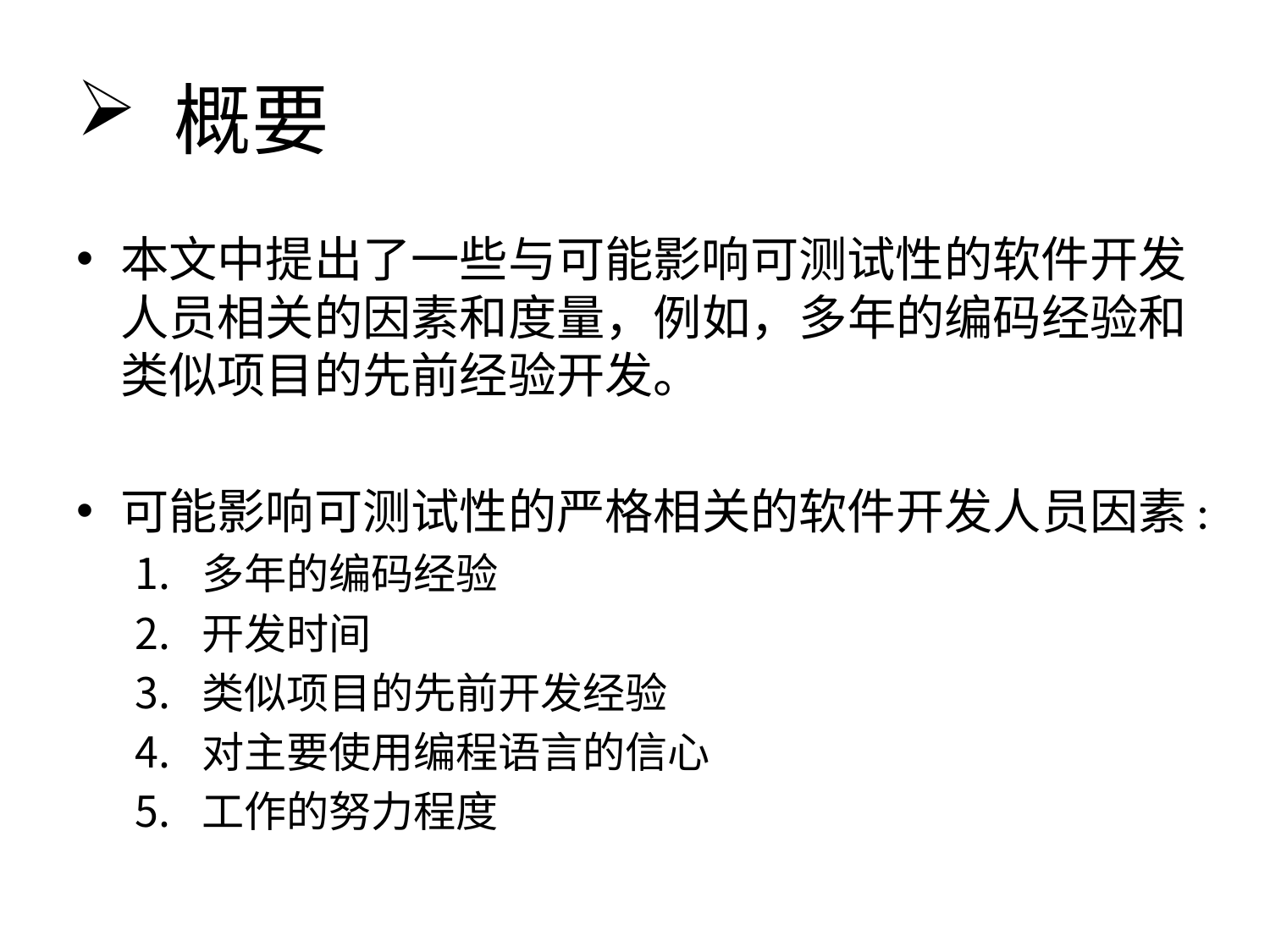

# 概要
本文中提出了一些与可能影响可测试性的软件开发人员相关的因素和度量，例如，多年的编码经验和类似项目的先前经验开发。

可能影响可测试性的严格相关的软件开发人员因素:
多年的编码经验
开发时间
类似项目的先前开发经验
对主要使用编程语言的信心
工作的努力程度